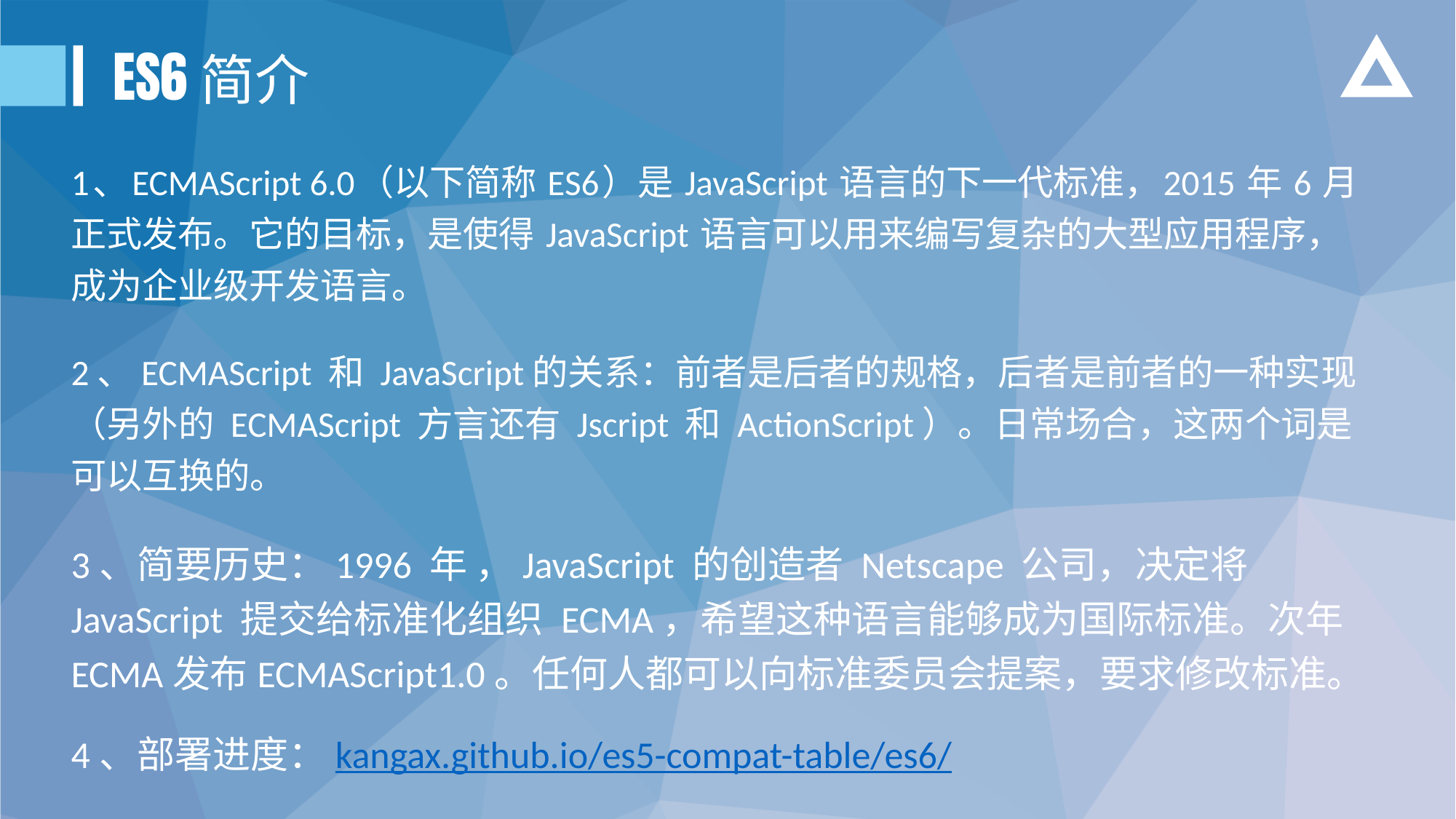

ES6简介

1、ECMAScript 6.0（以下简称 ES6）是 JavaScript 语言的下一代标准，2015 年 6 月正式发布。它的目标，是使得 JavaScript 语言可以用来编写复杂的大型应用程序，成为企业级开发语言。

2、ECMAScript 和 JavaScript的关系：前者是后者的规格，后者是前者的一种实现（另外的 ECMAScript 方言还有 Jscript 和 ActionScript）。日常场合，这两个词是可以互换的。

3、简要历史：1996 年 ，JavaScript 的创造者 Netscape 公司，决定将 JavaScript 提交给标准化组织 ECMA，希望这种语言能够成为国际标准。次年ECMA发布ECMAScript1.0。任何人都可以向标准委员会提案，要求修改标准。
4、部署进度：kangax.github.io/es5-compat-table/es6/